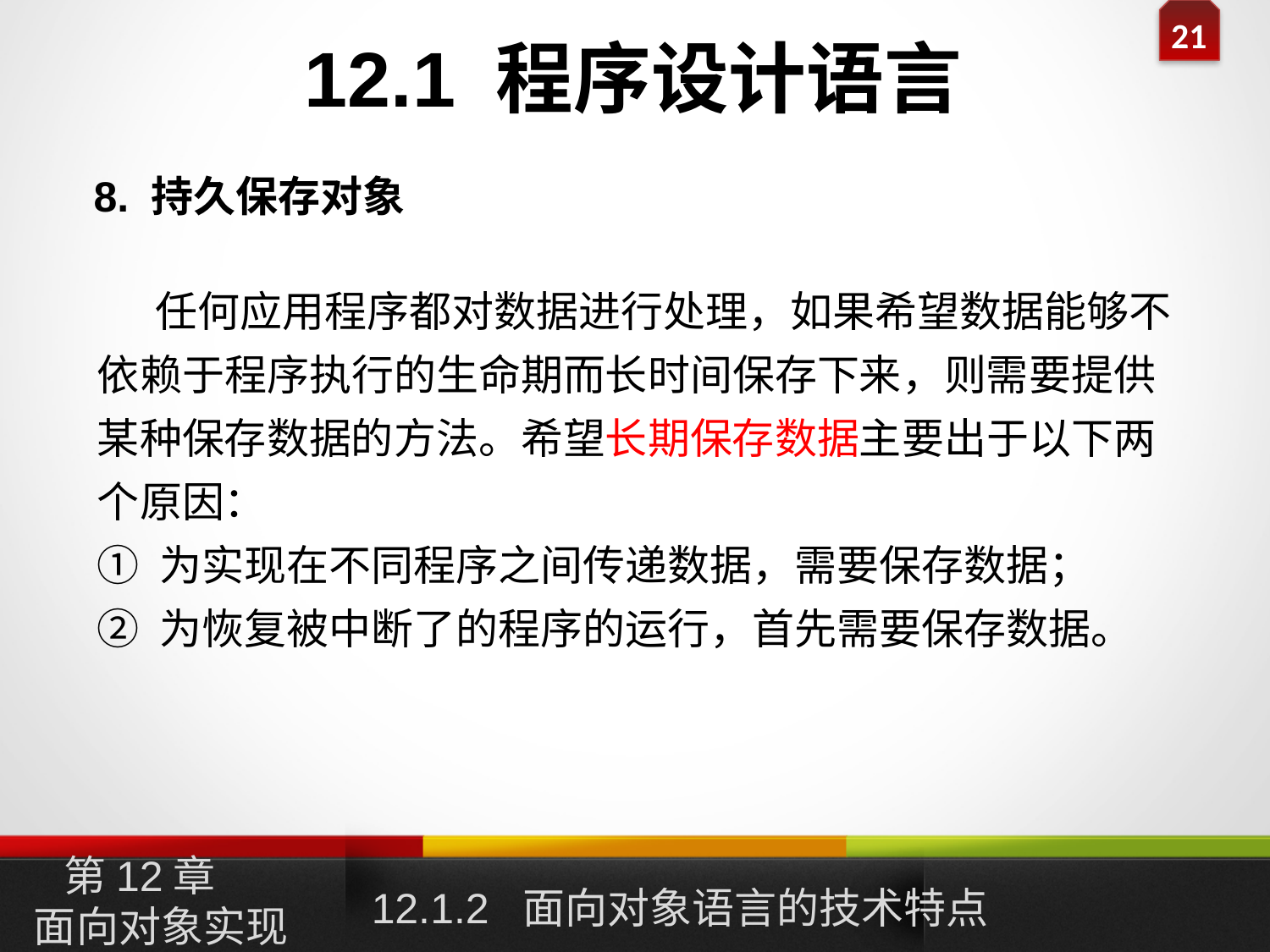

12.1 程序设计语言
8. 持久保存对象
     任何应用程序都对数据进行处理，如果希望数据能够不依赖于程序执行的生命期而长时间保存下来，则需要提供某种保存数据的方法。希望长期保存数据主要出于以下两个原因：
① 为实现在不同程序之间传递数据，需要保存数据；
② 为恢复被中断了的程序的运行，首先需要保存数据。
12.1.2  面向对象语言的技术特点